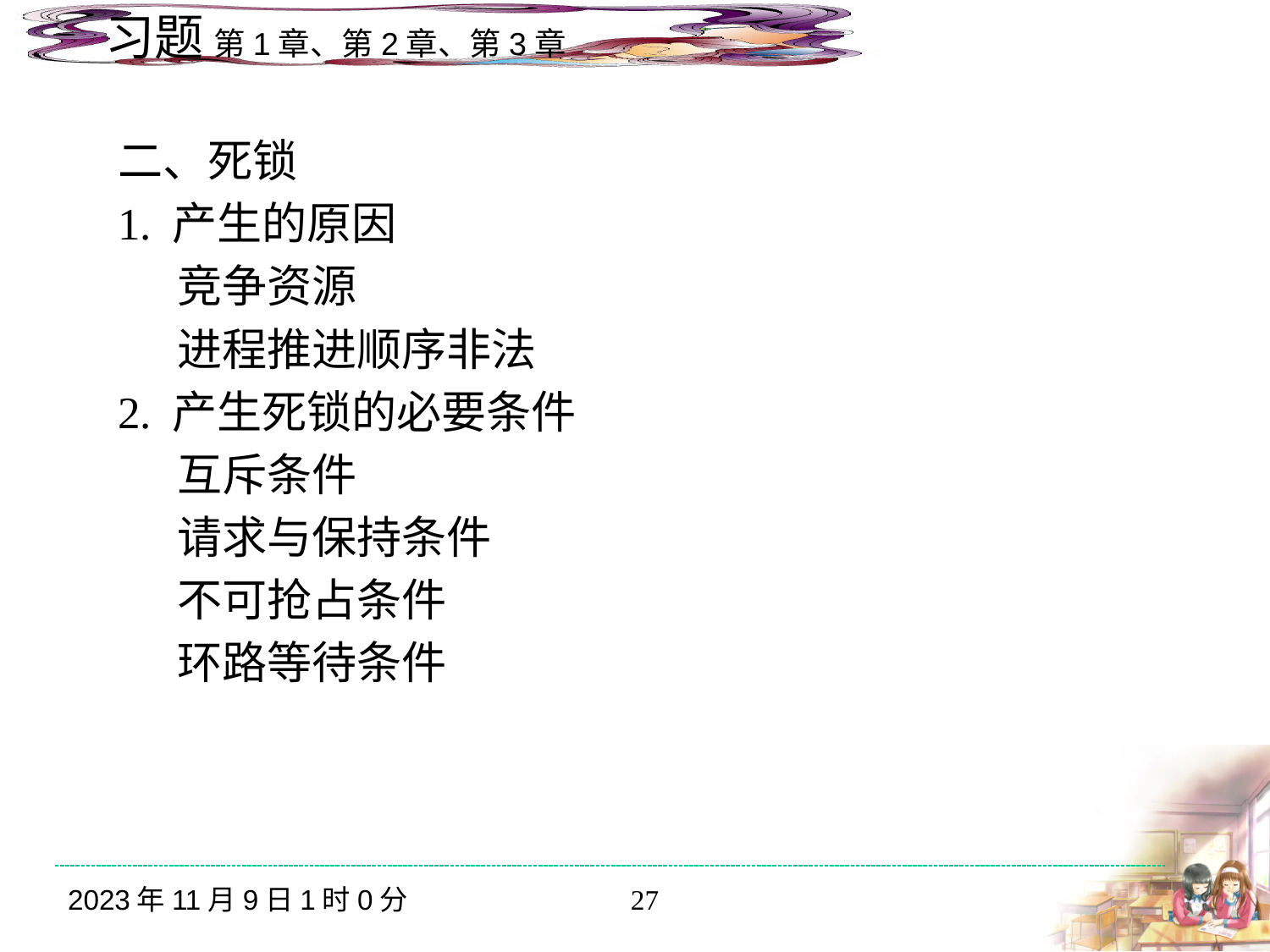

二、死锁
1. 产生的原因
     竞争资源
     进程推进顺序非法
2. 产生死锁的必要条件
     互斥条件
     请求与保持条件
     不可抢占条件
     环路等待条件

2023年11月9日1时0分
27